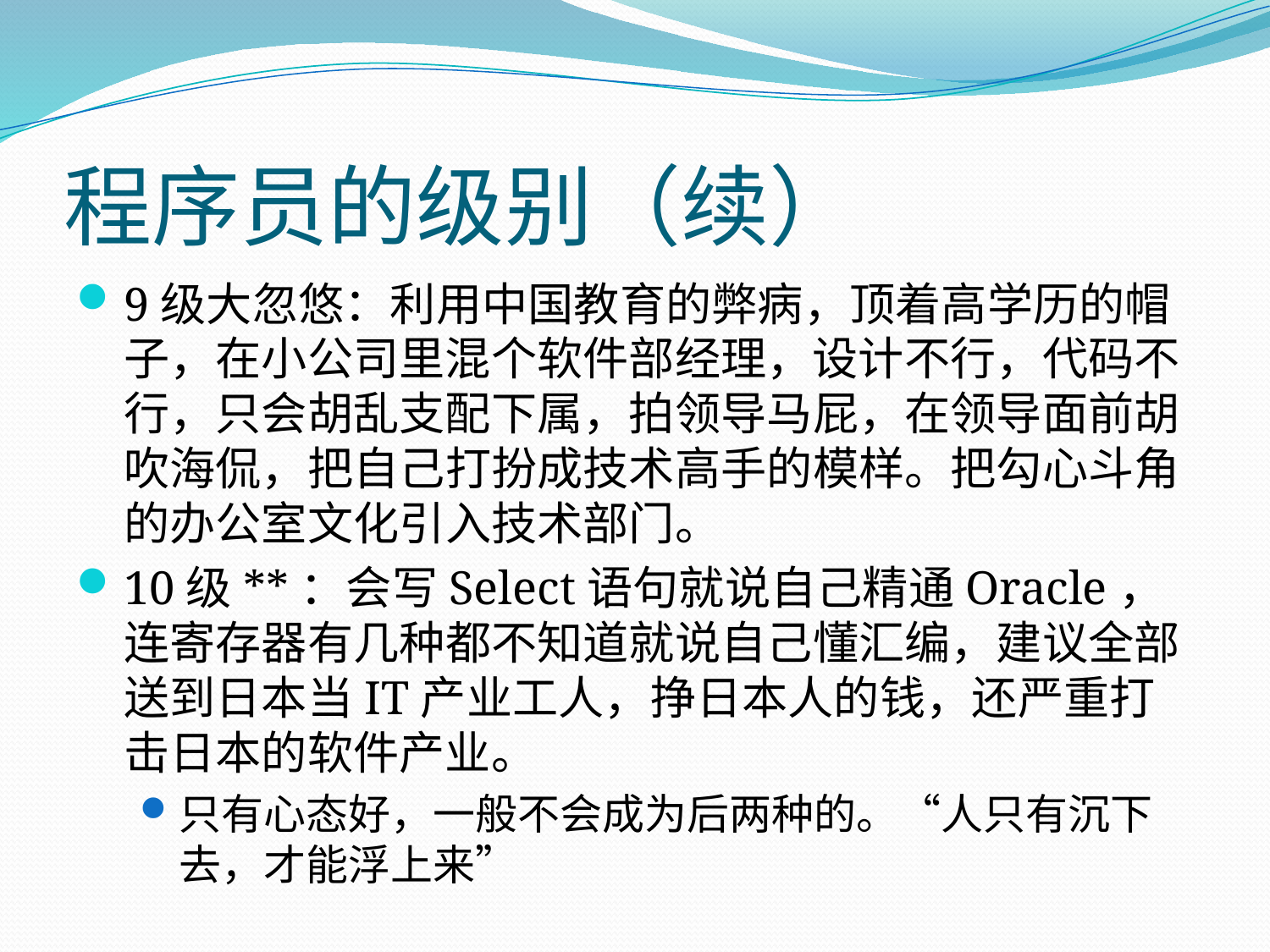

# 程序员的级别（续）
9级大忽悠：利用中国教育的弊病，顶着高学历的帽子，在小公司里混个软件部经理，设计不行，代码不行，只会胡乱支配下属，拍领导马屁，在领导面前胡吹海侃，把自己打扮成技术高手的模样。把勾心斗角的办公室文化引入技术部门。
10级**：会写Select语句就说自己精通Oracle，连寄存器有几种都不知道就说自己懂汇编，建议全部送到日本当IT产业工人，挣日本人的钱，还严重打击日本的软件产业。
只有心态好，一般不会成为后两种的。“人只有沉下去，才能浮上来”